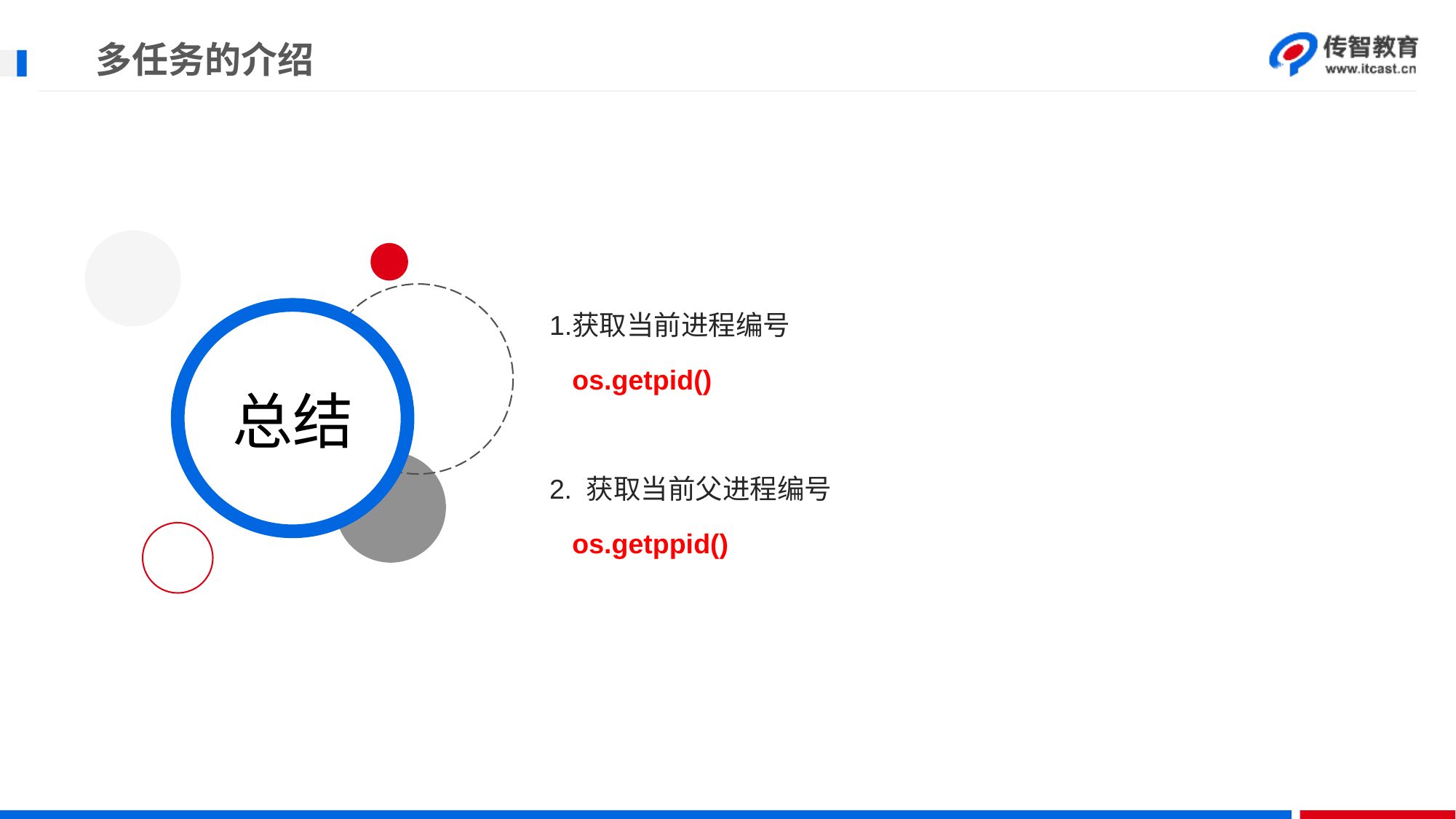

# 多任务的介绍
获取当前进程编号
   os.getpid()

2. 获取当前父进程编号
   os.getppid()